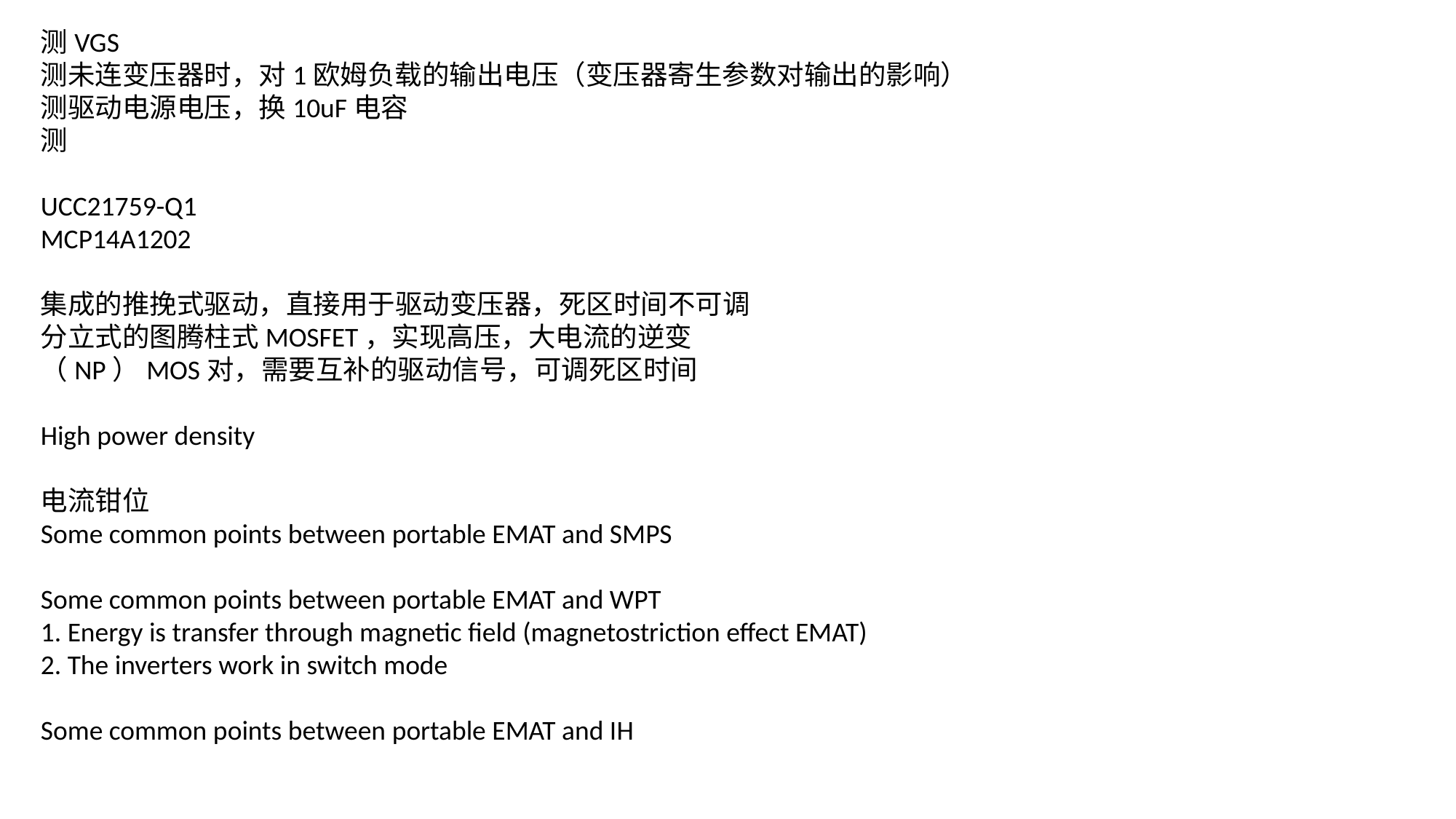

测VGS
测未连变压器时，对1欧姆负载的输出电压（变压器寄生参数对输出的影响）
测驱动电源电压，换10uF电容
测

UCC21759-Q1
MCP14A1202

集成的推挽式驱动，直接用于驱动变压器，死区时间不可调
分立式的图腾柱式MOSFET，实现高压，大电流的逆变
（NP）MOS对，需要互补的驱动信号，可调死区时间

High power density

电流钳位
Some common points between portable EMAT and SMPS

Some common points between portable EMAT and WPT
1. Energy is transfer through magnetic field (magnetostriction effect EMAT)
2. The inverters work in switch mode

Some common points between portable EMAT and IH